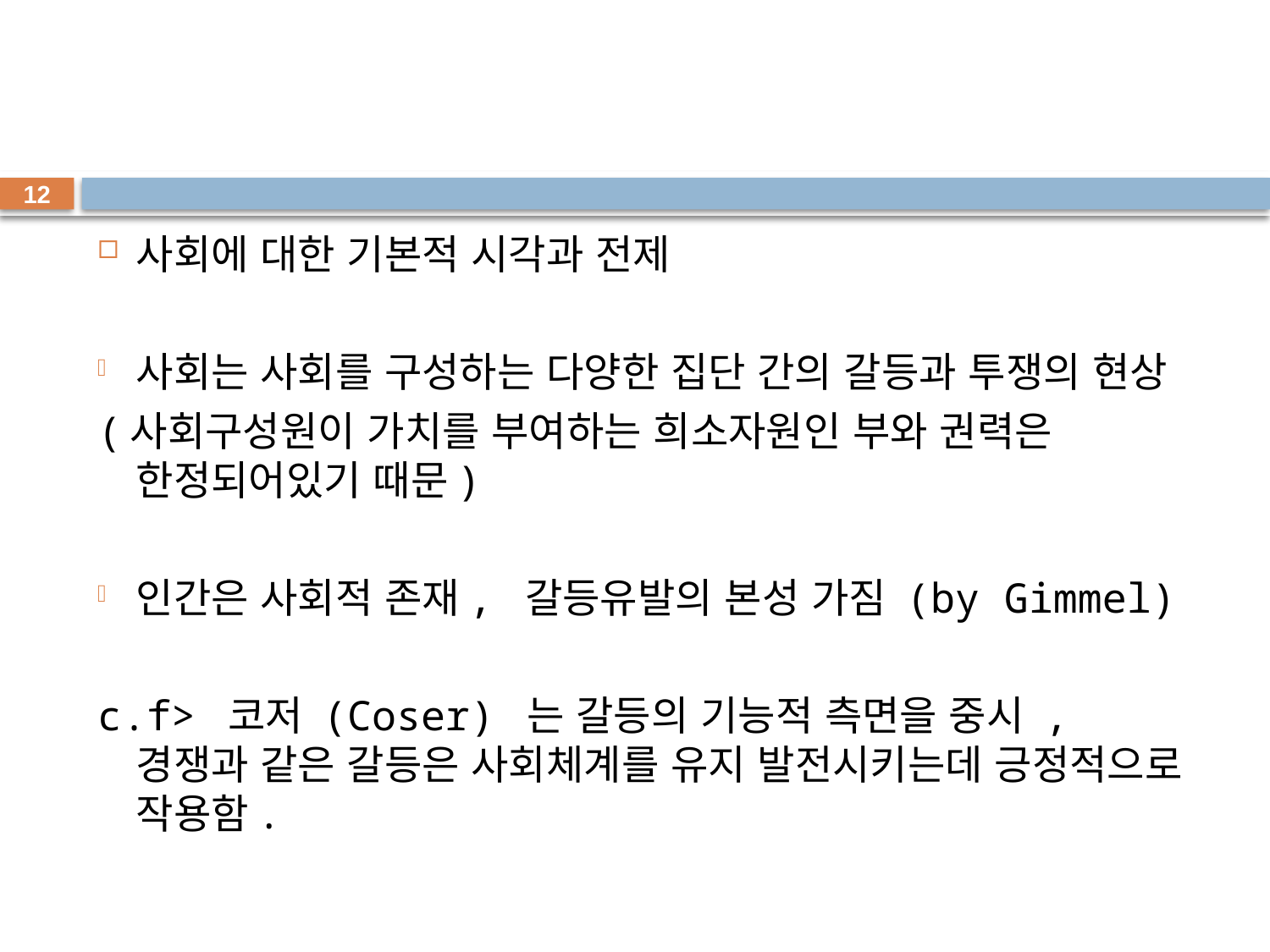

#
12
사회에 대한 기본적 시각과 전제

사회는 사회를 구성하는 다양한 집단 간의 갈등과 투쟁의 현상
(사회구성원이 가치를 부여하는 희소자원인 부와 권력은 한정되어있기 때문)

인간은 사회적 존재, 갈등유발의 본성 가짐 (by Gimmel)

c.f> 코저 (Coser) 는 갈등의 기능적 측면을 중시 , 경쟁과 같은 갈등은 사회체계를 유지 발전시키는데 긍정적으로 작용함.